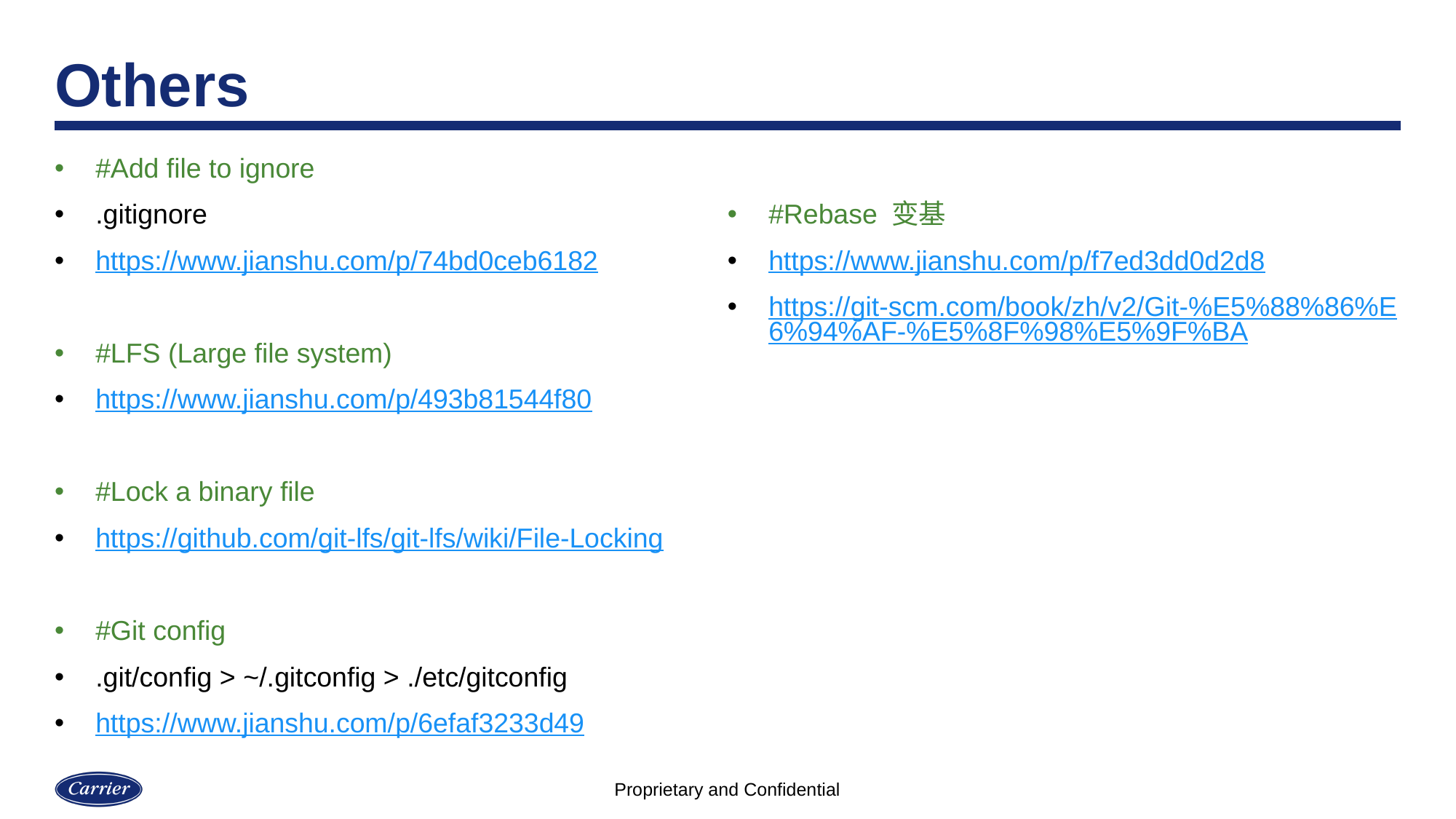

# Others
#Add file to ignore
.gitignore
https://www.jianshu.com/p/74bd0ceb6182

#LFS (Large file system)
https://www.jianshu.com/p/493b81544f80

#Lock a binary file
https://github.com/git-lfs/git-lfs/wiki/File-Locking

#Git config
.git/config > ~/.gitconfig > ./etc/gitconfig
https://www.jianshu.com/p/6efaf3233d49

#Rebase 变基
https://www.jianshu.com/p/f7ed3dd0d2d8
https://git-scm.com/book/zh/v2/Git-%E5%88%86%E6%94%AF-%E5%8F%98%E5%9F%BA